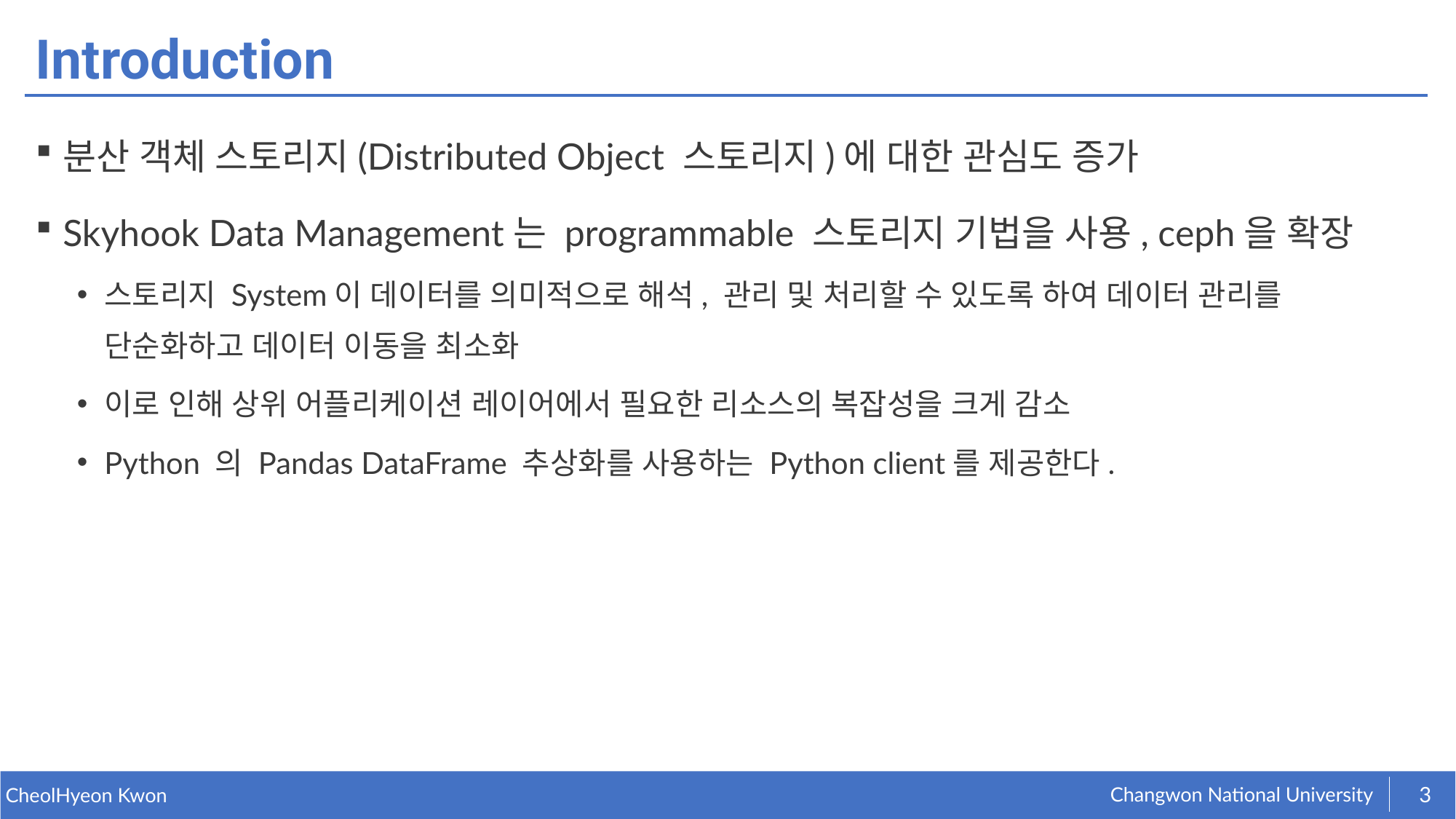

# Introduction
분산 객체 스토리지(Distributed Object 스토리지)에 대한 관심도 증가
Skyhook Data Management는 programmable 스토리지 기법을 사용, ceph을 확장
스토리지 System이 데이터를 의미적으로 해석, 관리 및 처리할 수 있도록 하여 데이터 관리를 단순화하고 데이터 이동을 최소화
이로 인해 상위 어플리케이션 레이어에서 필요한 리소스의 복잡성을 크게 감소
Python 의 Pandas DataFrame 추상화를 사용하는 Python client를 제공한다.

3